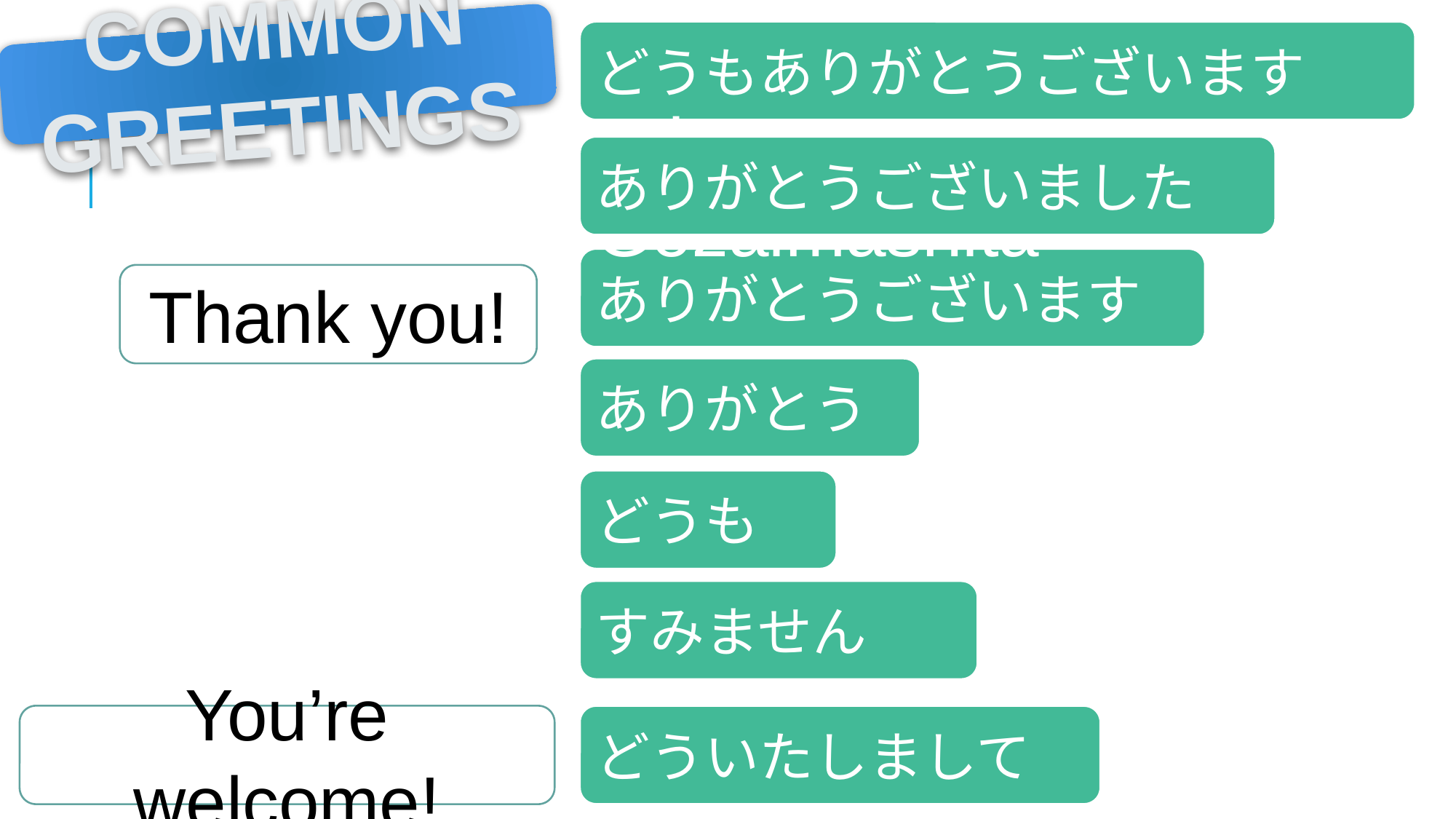

Dōmo Arigatō Gozaimasu
どうもありがとうございます
COMMON GREETINGS
Arigatō Gozaimashita
ありがとうございました
ありがとうございます
Arigatō Gozaimasu
Thank you!
Arigatō
ありがとう
Dōmo
どうも
Sumimasen
すみません
You’re welcome!
Dōitashimashite
どういたしまして